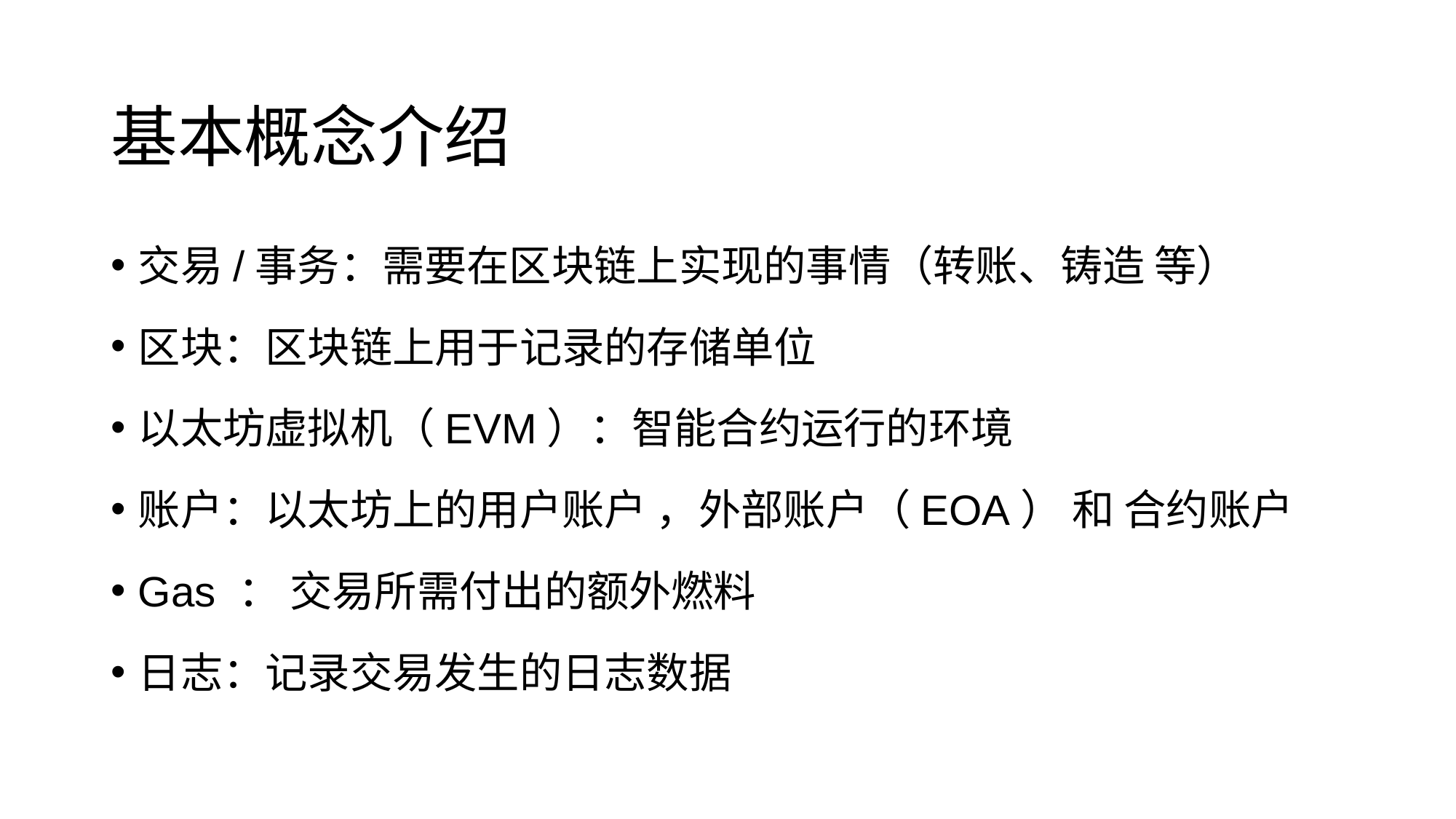

# 基本概念介绍
交易/事务：需要在区块链上实现的事情（转账、铸造 等）
区块：区块链上用于记录的存储单位
以太坊虚拟机（EVM）：智能合约运行的环境
账户：以太坊上的用户账户 ，外部账户（EOA） 和 合约账户
Gas ： 交易所需付出的额外燃料
日志：记录交易发生的日志数据